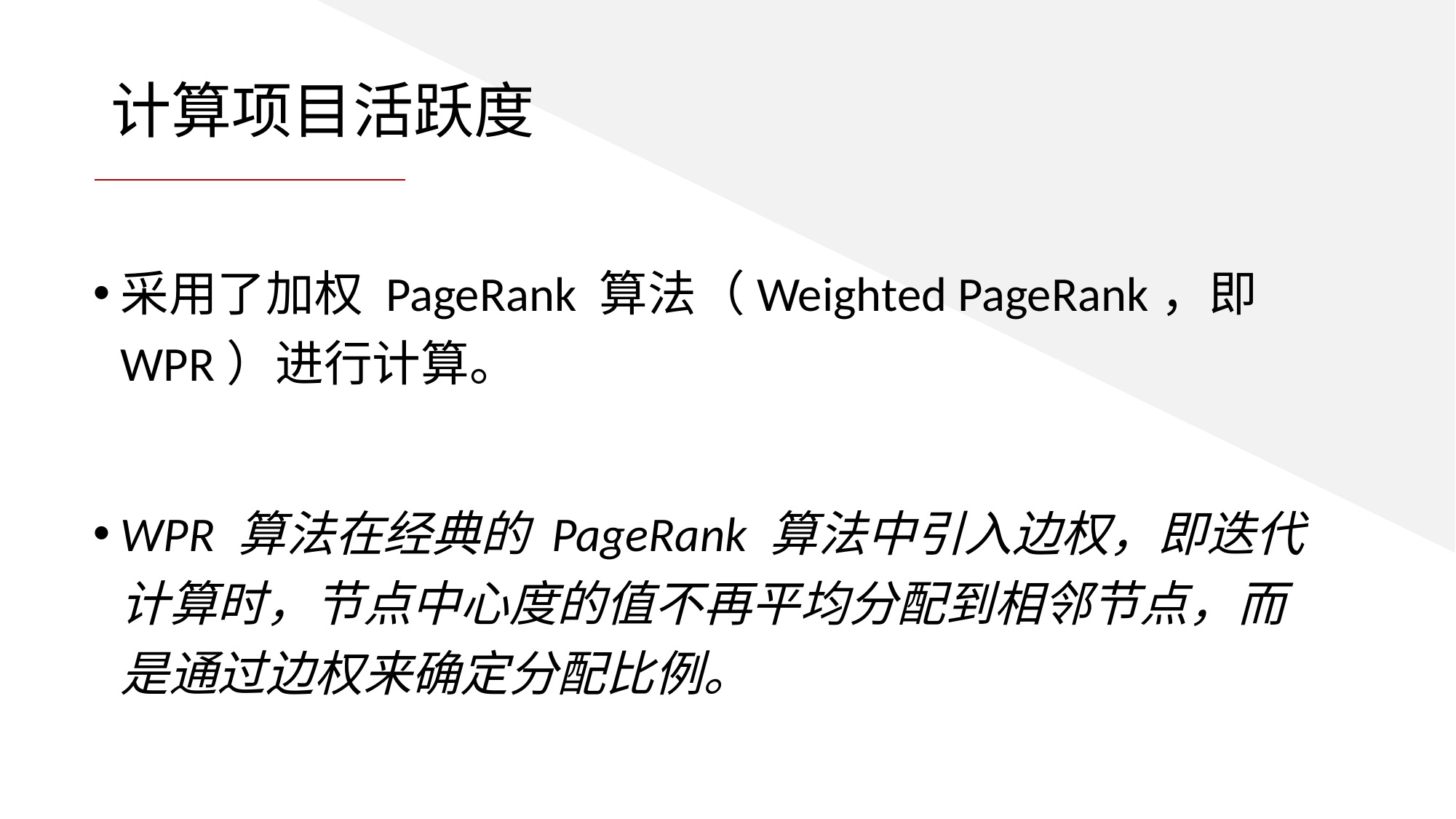

# 计算项目活跃度

采用了加权 PageRank 算法（Weighted PageRank，即 WPR）进行计算。

WPR 算法在经典的 PageRank 算法中引入边权，即迭代计算时，节点中心度的值不再平均分配到相邻节点，而是通过边权来确定分配比例。